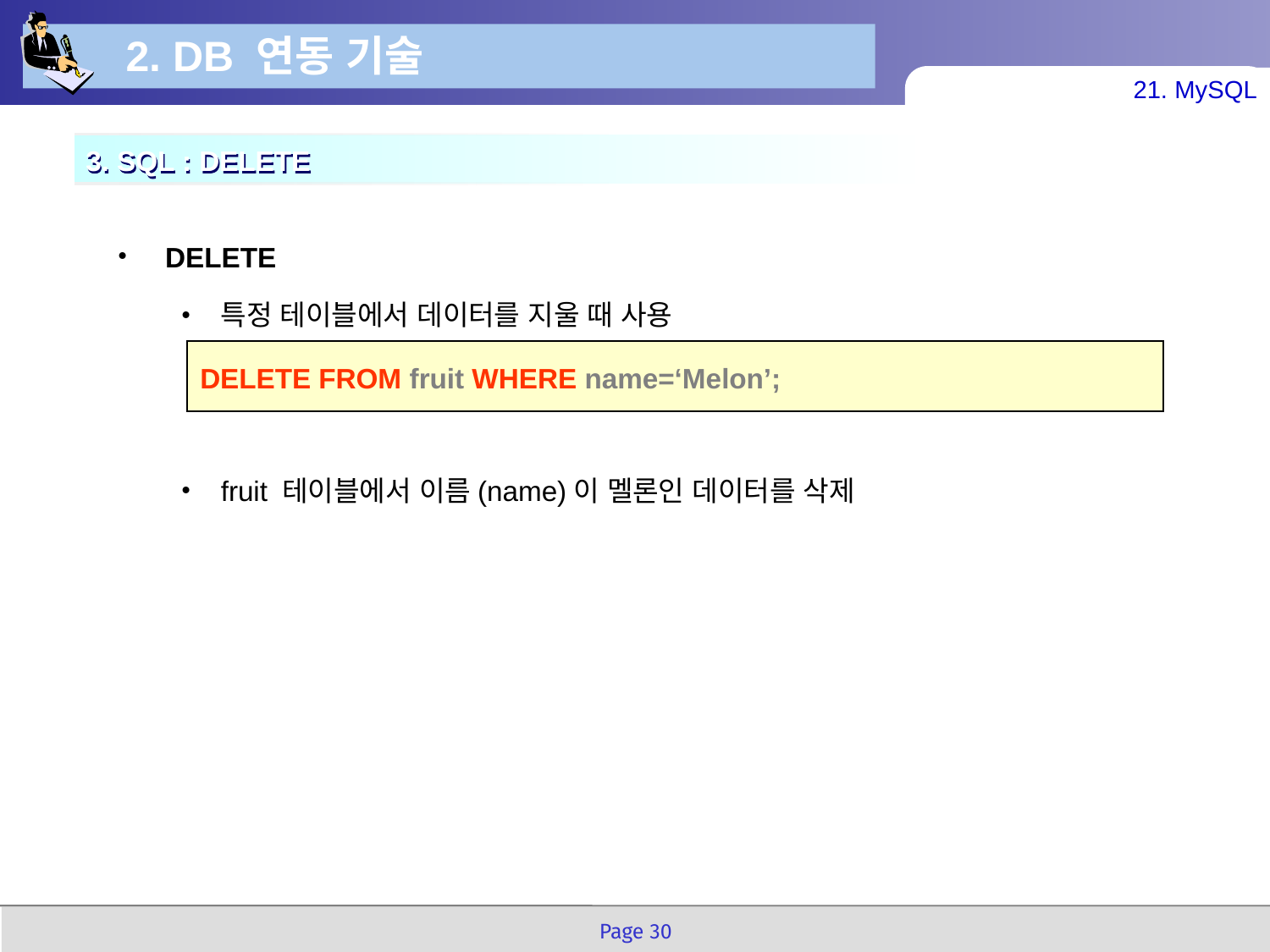

2. DB 연동 기술
21. MySQL

3. SQL : DELETE
DELETE
특정 테이블에서 데이터를 지울 때 사용

fruit 테이블에서 이름(name)이 멜론인 데이터를 삭제
DELETE FROM fruit WHERE name=‘Melon’;
Page 30